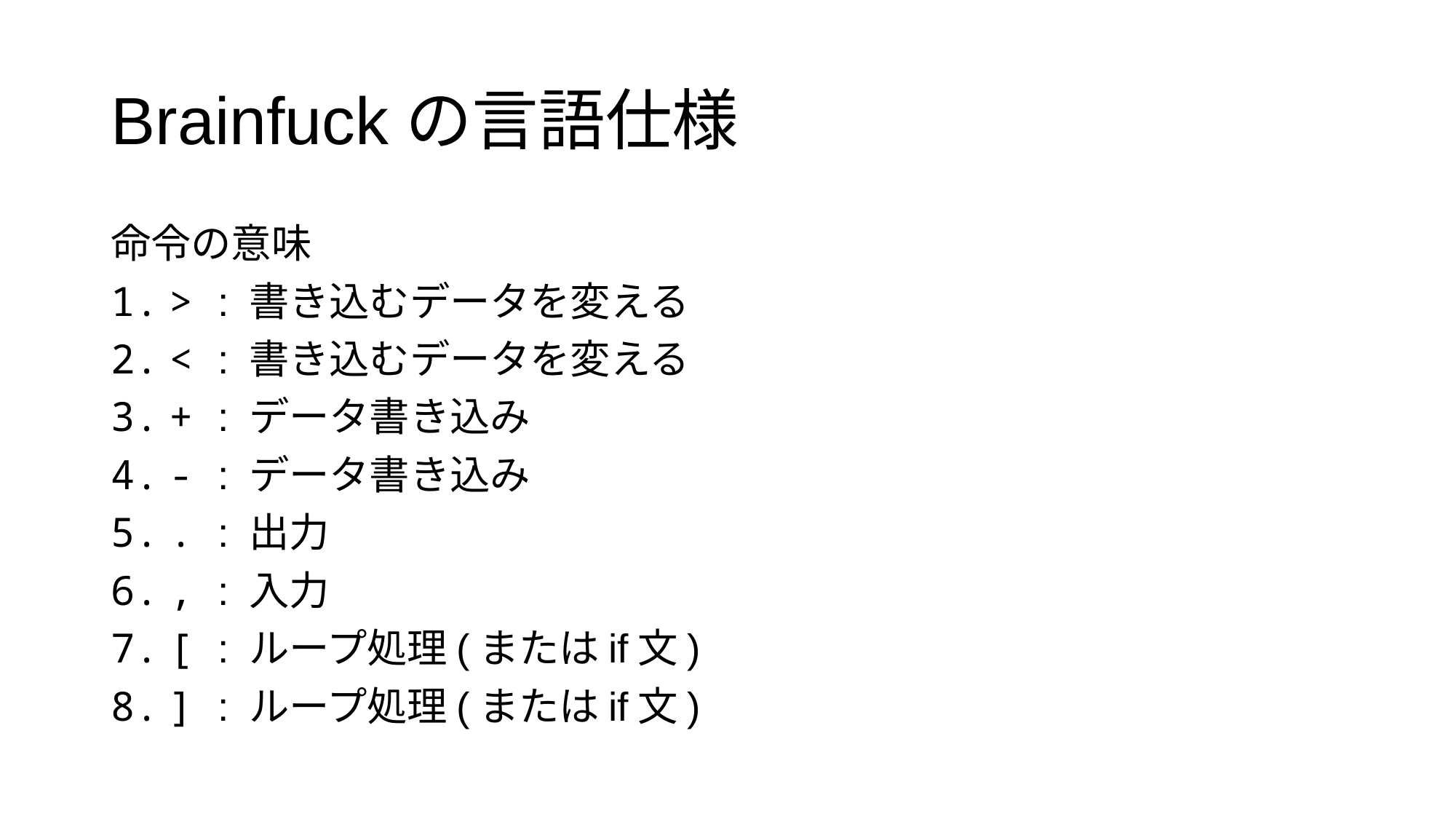

# Brainfuckの言語仕様
命令の意味
> : 書き込むデータを変える
< : 書き込むデータを変える
+ : データ書き込み
- : データ書き込み
. : 出力
, : 入力
[ : ループ処理(またはif文)
] : ループ処理(またはif文)